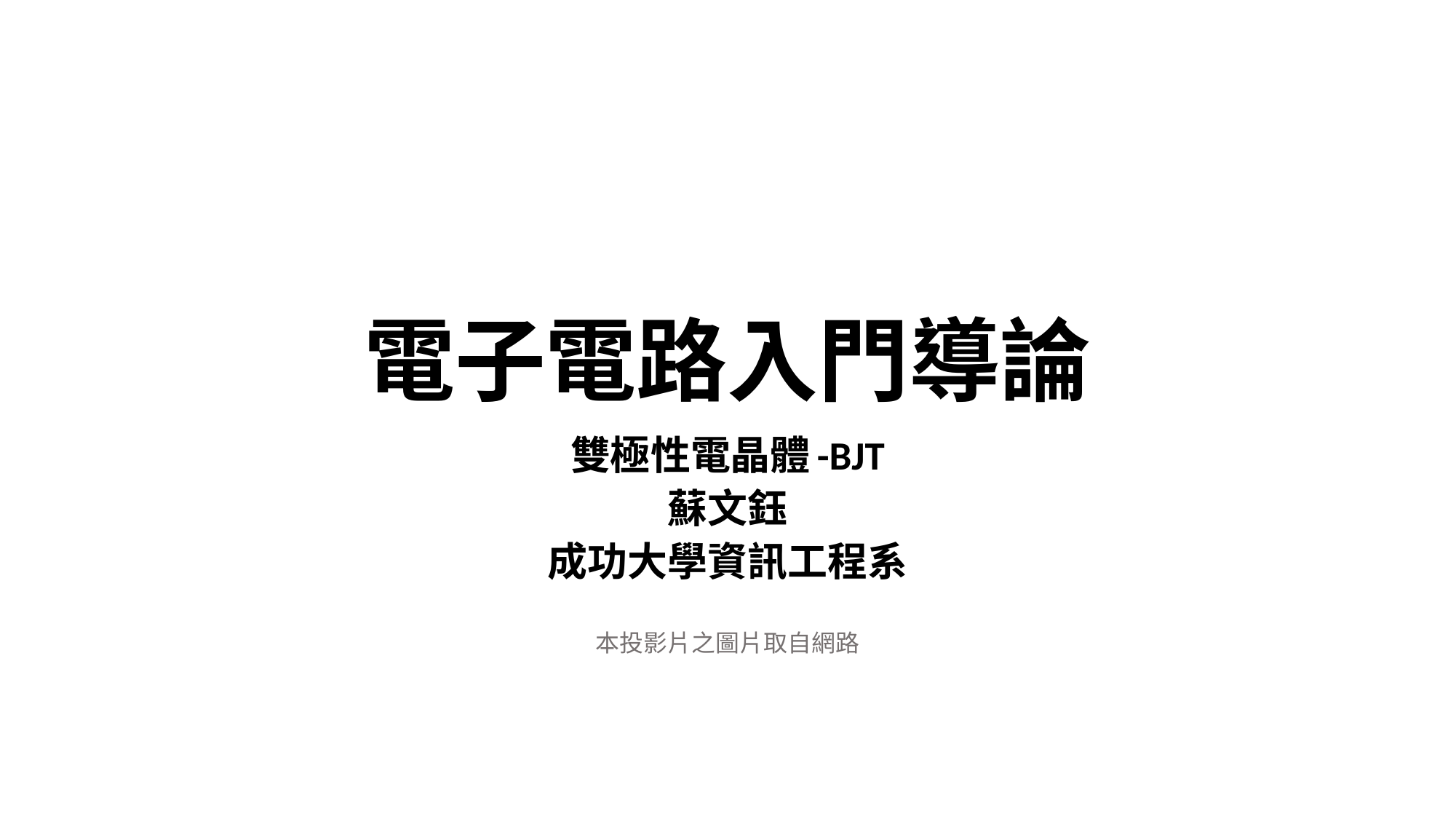

# 電子電路入門導論
雙極性電晶體-BJT
蘇文鈺
成功大學資訊工程系

本投影片之圖片取自網路